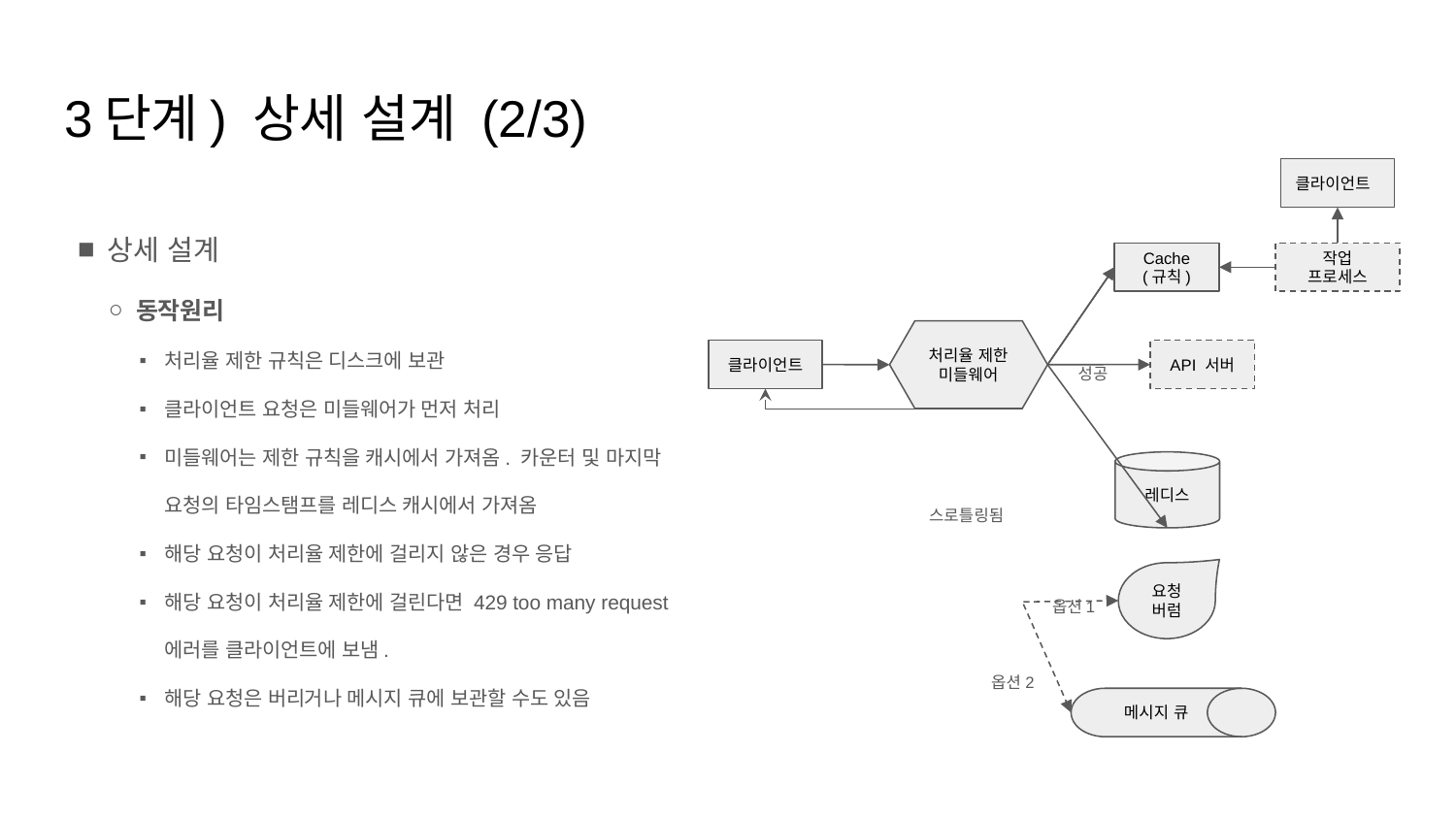

# 3단계) 상세 설계 (2/3)

클라이언트
상세 설계
동작원리
처리율 제한 규칙은 디스크에 보관
클라이언트 요청은 미들웨어가 먼저 처리
미들웨어는 제한 규칙을 캐시에서 가져옴. 카운터 및 마지막 요청의 타임스탬프를 레디스 캐시에서 가져옴
해당 요청이 처리율 제한에 걸리지 않은 경우 응답
해당 요청이 처리율 제한에 걸린다면 429 too many request 에러를 클라이언트에 보냄.
해당 요청은 버리거나 메시지 큐에 보관할 수도 있음
Cache
(규칙)
작업
프로세스
처리율 제한 미들웨어
성공
클라이언트
API 서버
레디스
스로틀링됨
옵션1
요청버럼
옵션2
메시지 큐